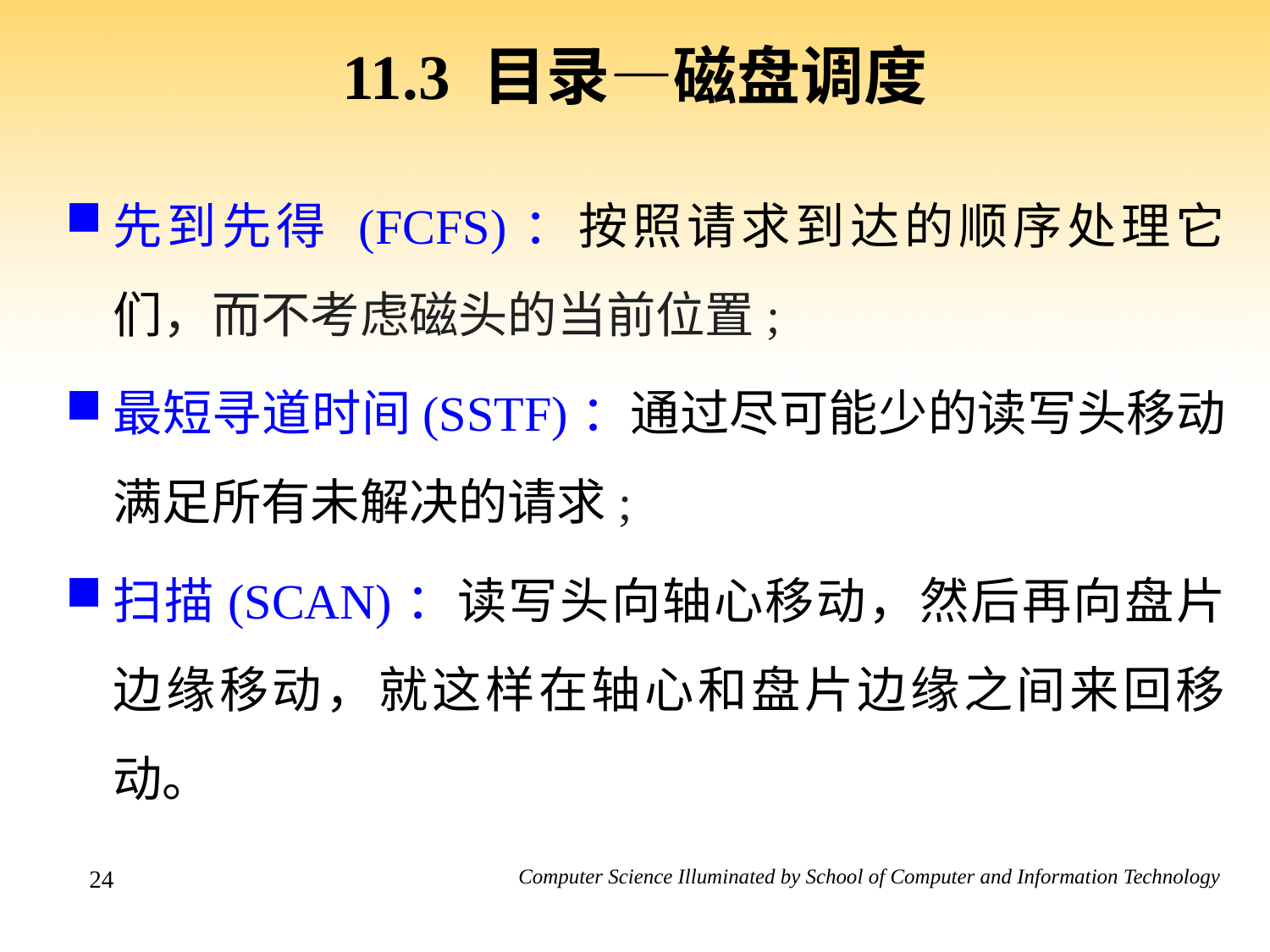

# 11.3 目录—磁盘调度
先到先得 (FCFS)：按照请求到达的顺序处理它们，而不考虑磁头的当前位置;
最短寻道时间(SSTF)：通过尽可能少的读写头移动满足所有未解决的请求;
扫描(SCAN)：读写头向轴心移动，然后再向盘片边缘移动，就这样在轴心和盘片边缘之间来回移动。
24